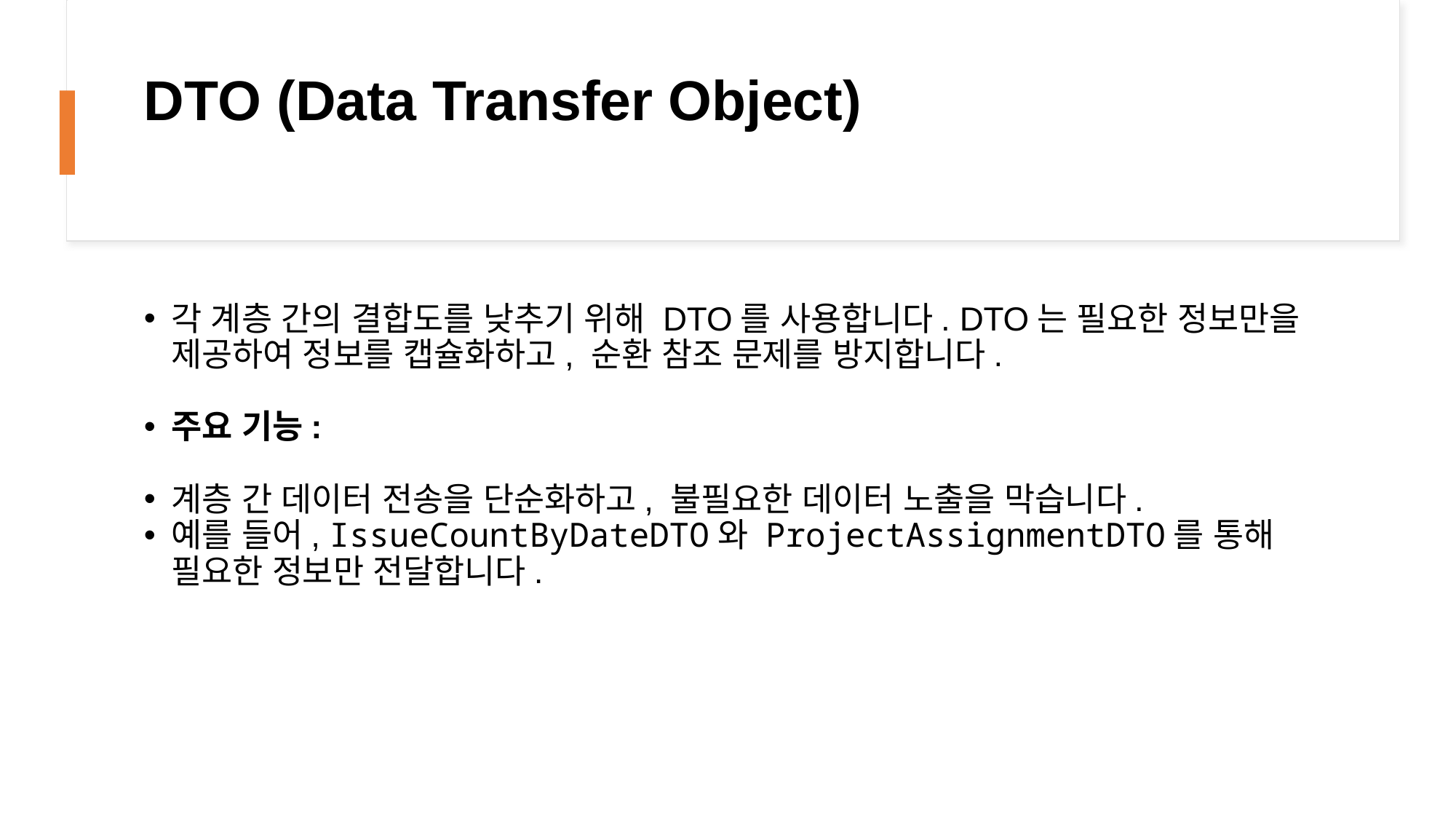

# DTO (Data Transfer Object)

각 계층 간의 결합도를 낮추기 위해 DTO를 사용합니다. DTO는 필요한 정보만을 제공하여 정보를 캡슐화하고, 순환 참조 문제를 방지합니다.
주요 기능:
계층 간 데이터 전송을 단순화하고, 불필요한 데이터 노출을 막습니다.
예를 들어, IssueCountByDateDTO와 ProjectAssignmentDTO를 통해 필요한 정보만 전달합니다.